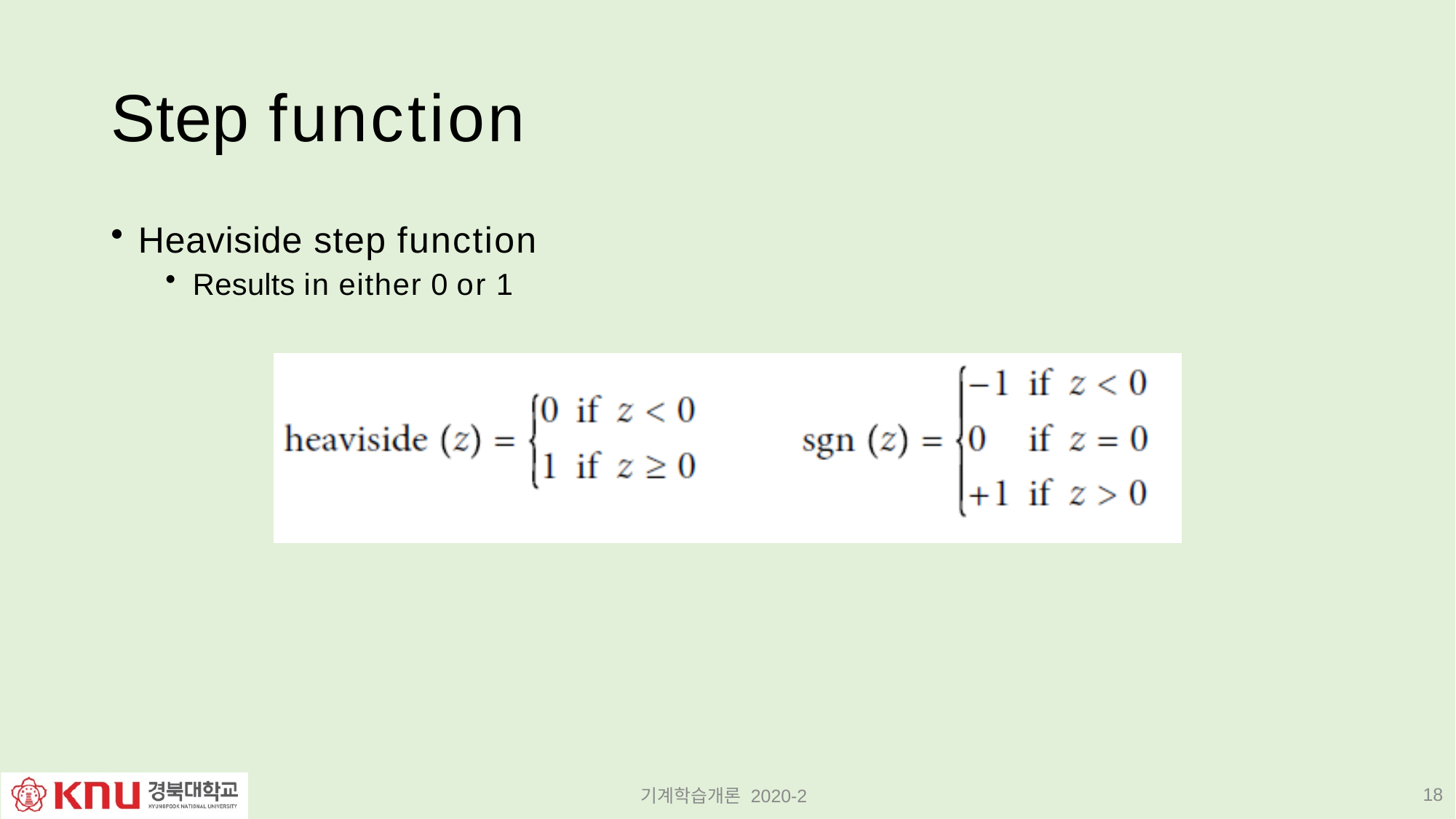

# Step function
Heaviside step function
Results in either 0 or 1

18
기계학습개론 2020-2